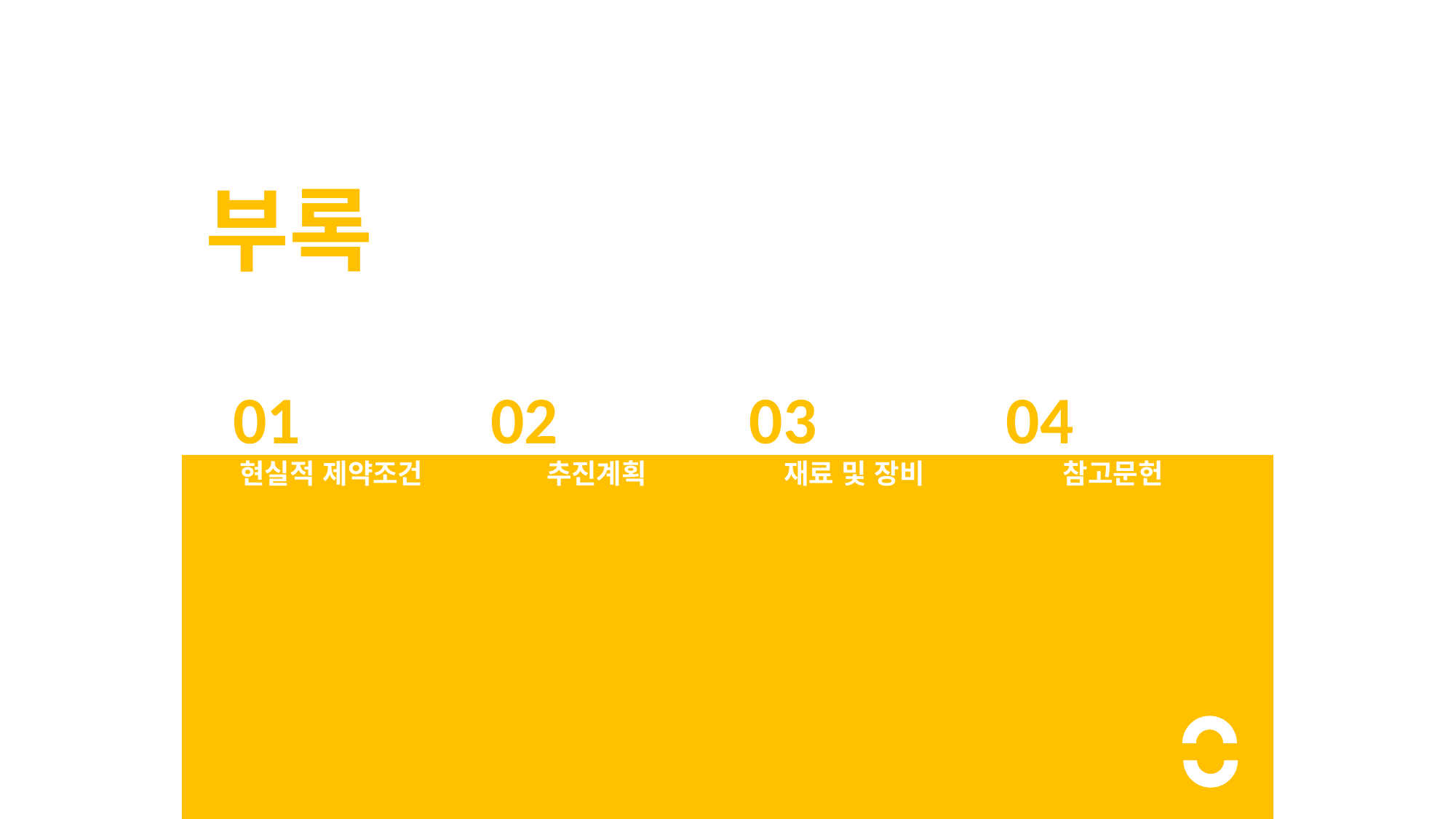

부록
01
02
04
03
현실적 제약조건
추진계획
재료 및 장비
참고문헌